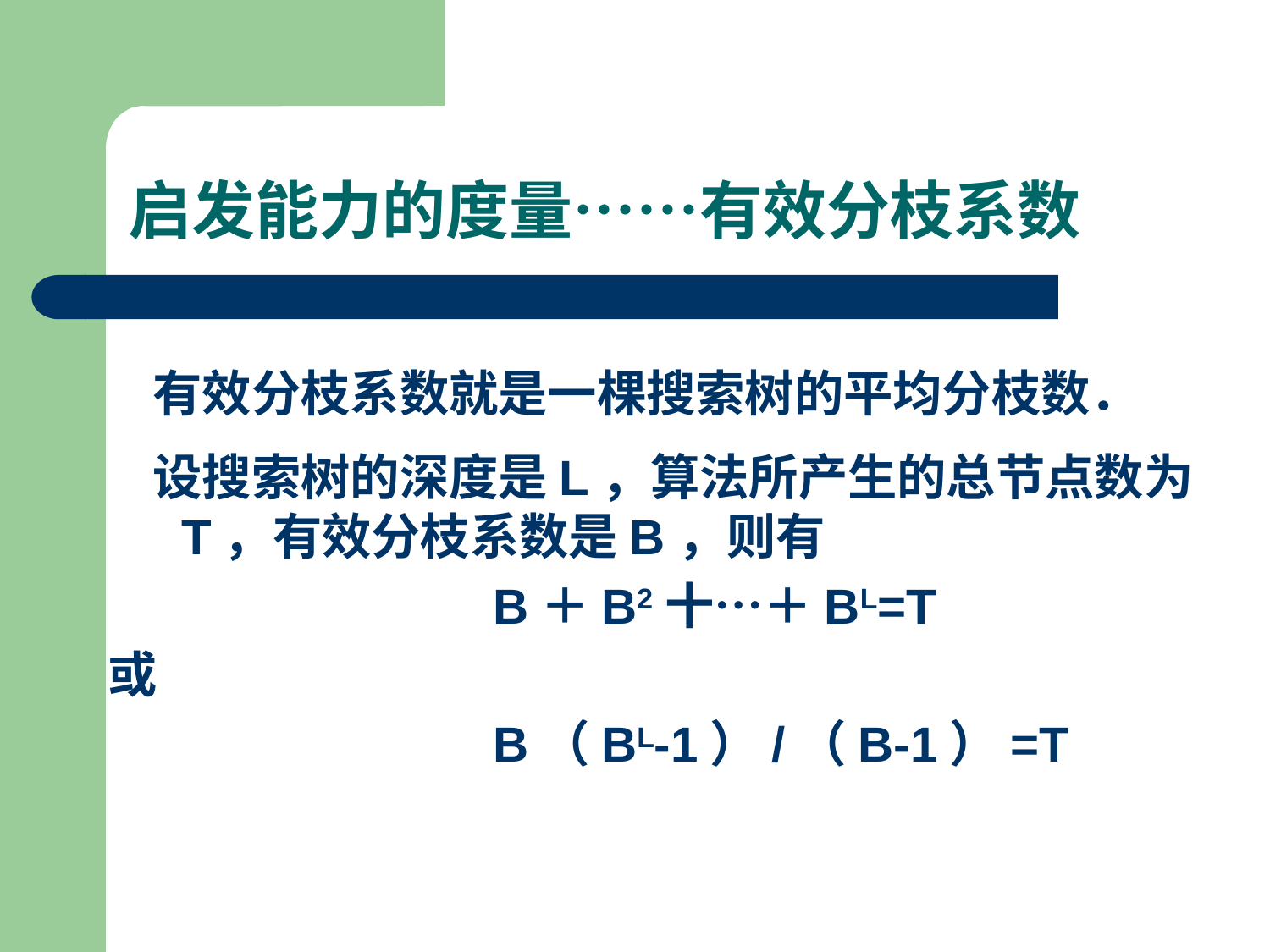

启发能力的度量……有效分枝系数
   有效分枝系数就是一棵搜索树的平均分枝数．
   设搜索树的深度是L，算法所产生的总节点数为T，有效分枝系数是B，则有
                            B＋B2十…＋BL=T
或
                            B（BL-1）/（B-1）=T
89